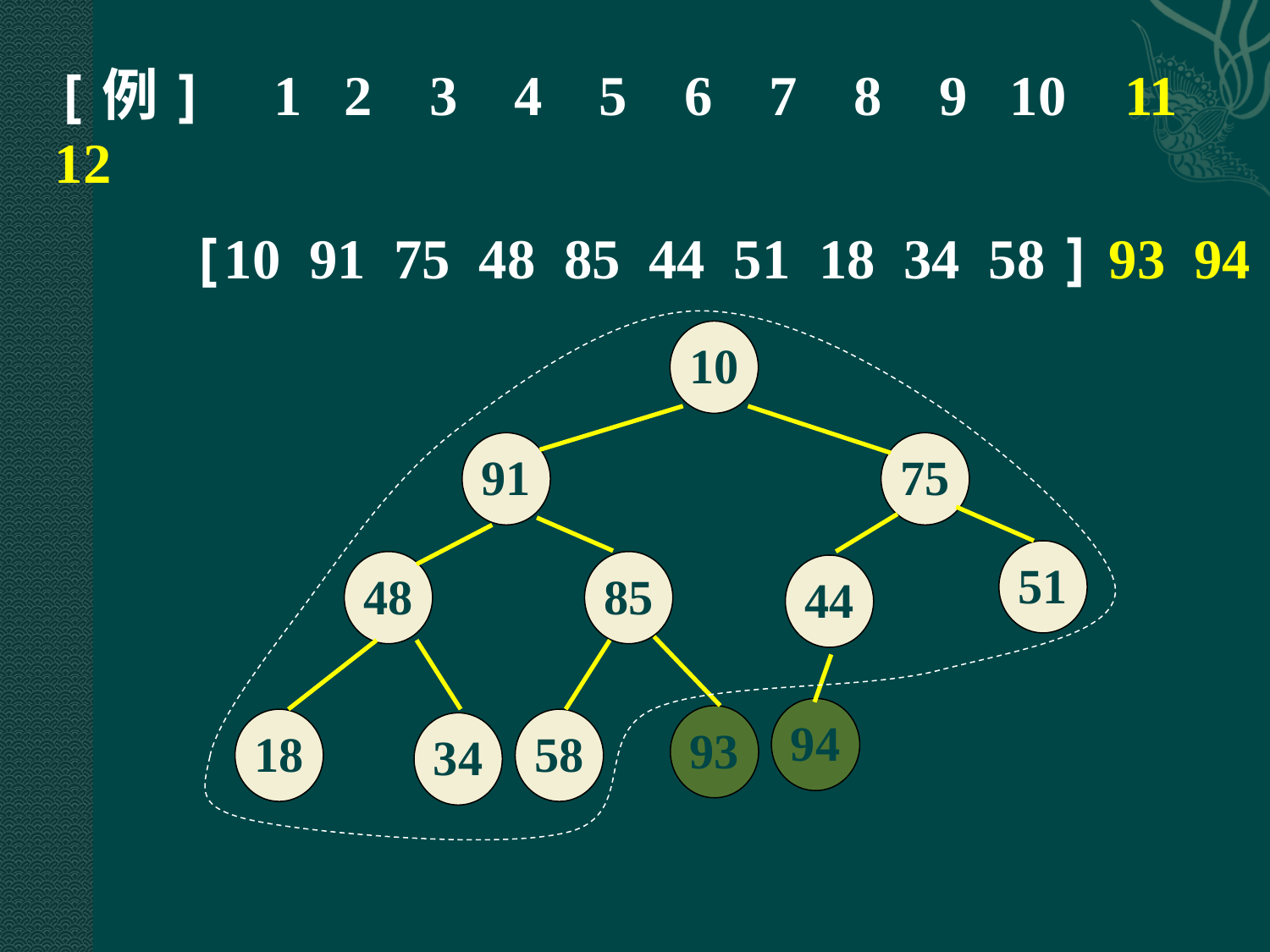

[例]  1   2    3    4    5    6    7    8    9   10    11   12
    [10  91  75  48  85  44  51  18  34  58 ] 93  94

10

91
75

51
48
85
44

94
93
18
58
34